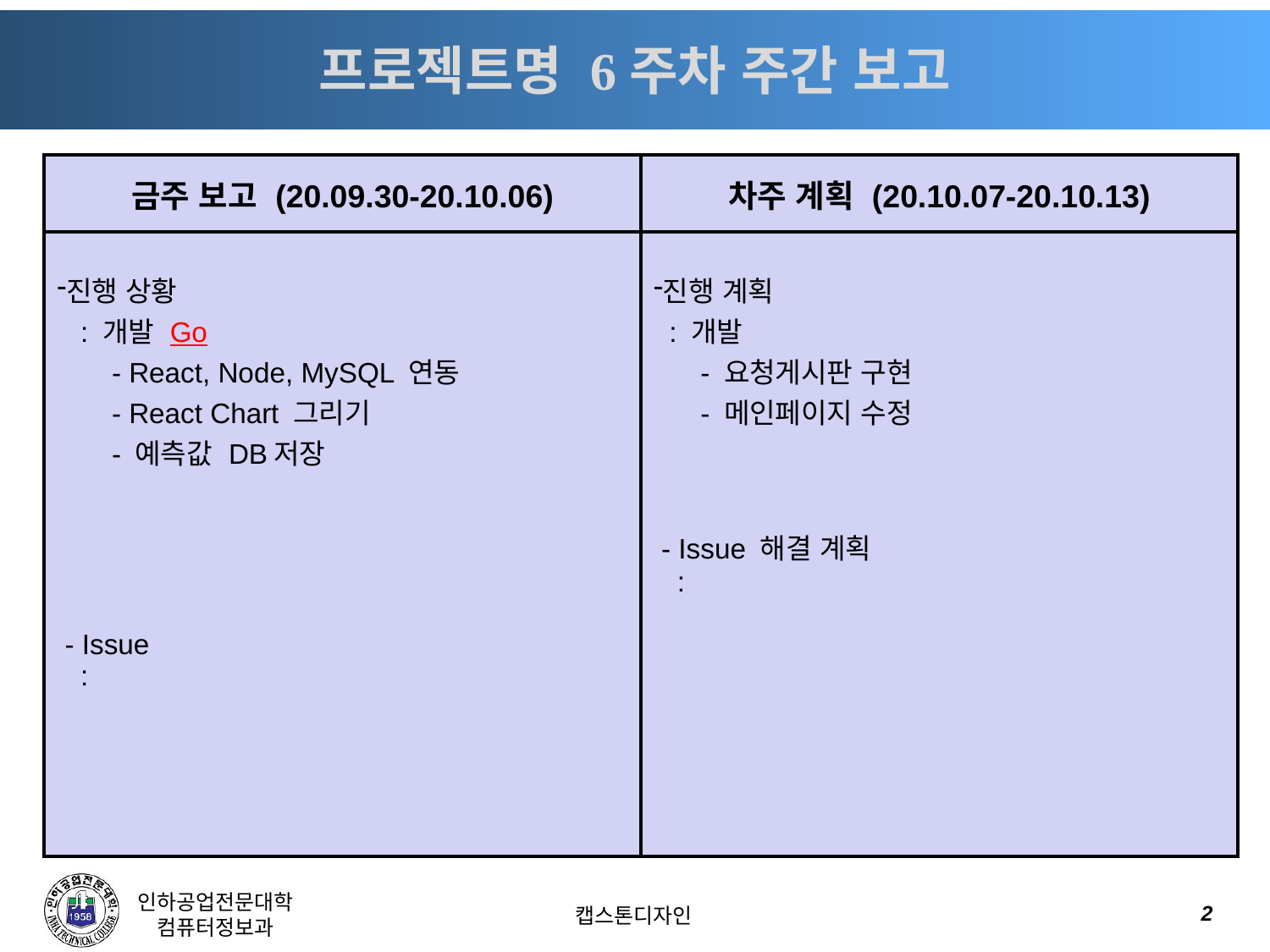

# 프로젝트명 6주차 주간 보고
| 금주 보고 (20.09.30-20.10.06) | 차주 계획 (20.10.07-20.10.13) |
| --- | --- |
| 진행 상황 : 개발 Go - React, Node, MySQL 연동 - React Chart 그리기 - 예측값 DB저장 - Issue : | 진행 계획 : 개발 - 요청게시판 구현 - 메인페이지 수정 - Issue 해결 계획 : |